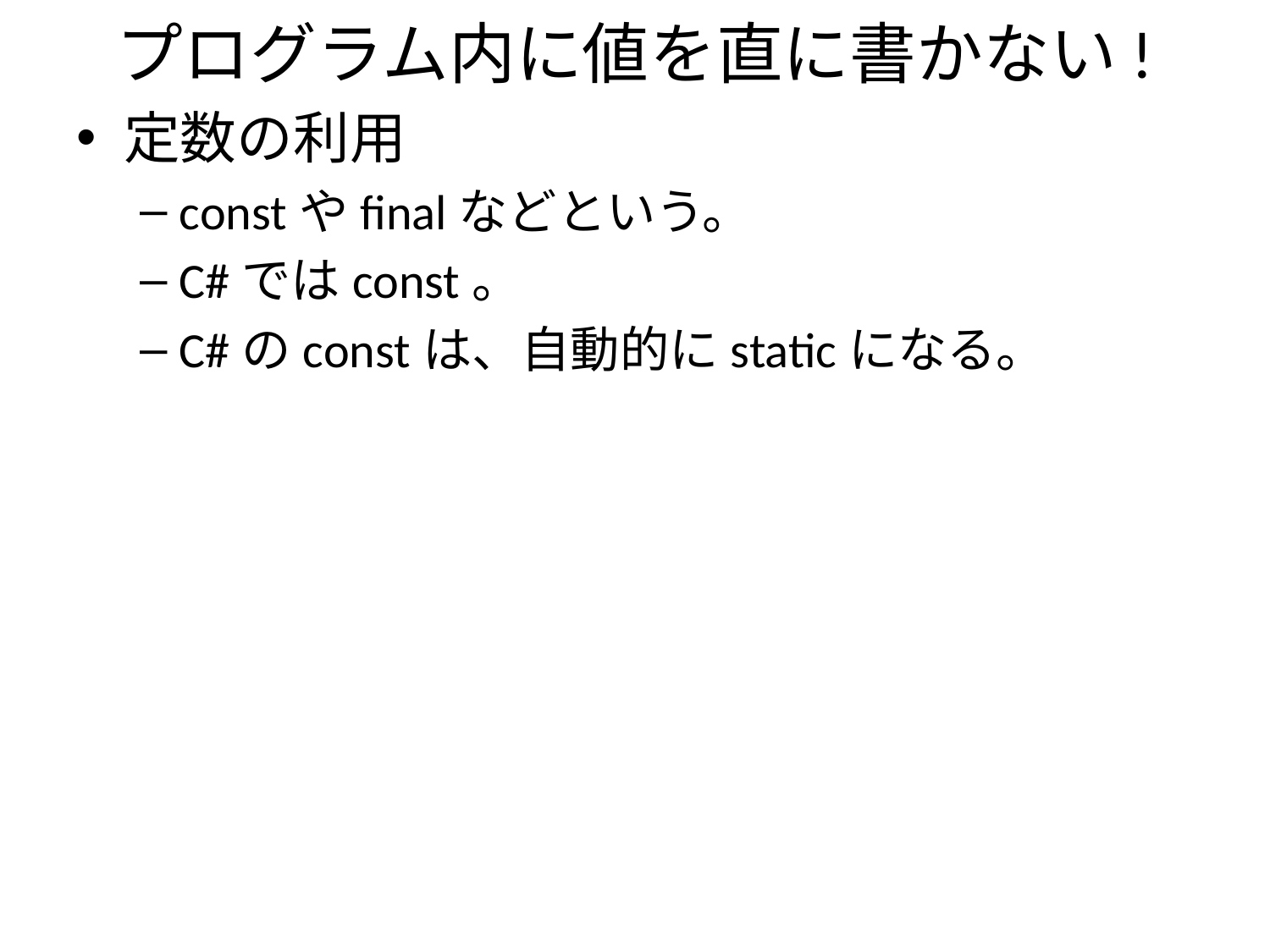

# プログラム内に値を直に書かない!
定数の利用
constやfinalなどという。
C#ではconst。
C#のconstは、自動的にstaticになる。